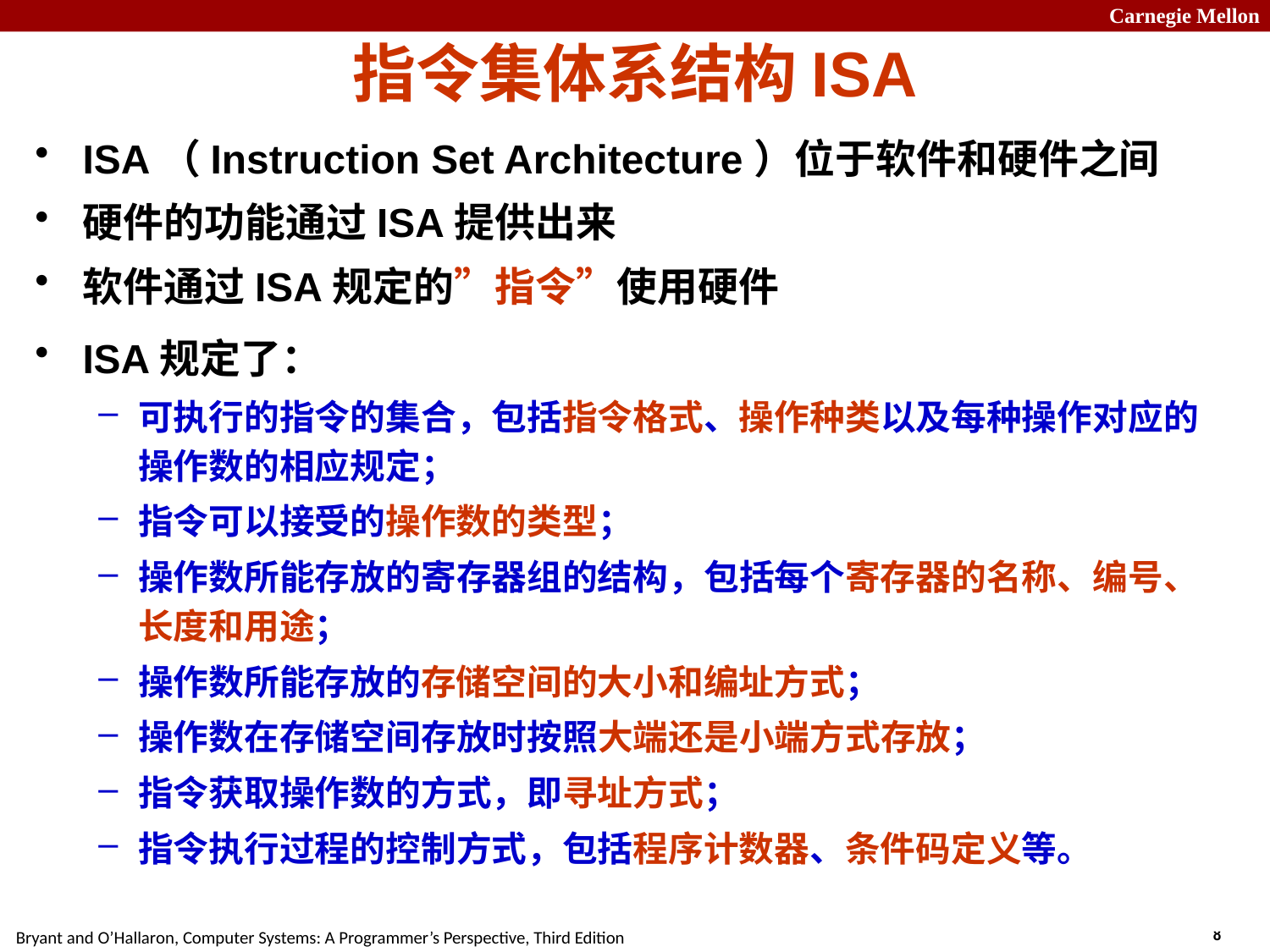

指令集体系结构ISA
ISA（Instruction Set Architecture）位于软件和硬件之间
硬件的功能通过ISA提供出来
软件通过ISA规定的”指令”使用硬件
ISA规定了：
可执行的指令的集合，包括指令格式、操作种类以及每种操作对应的操作数的相应规定；
指令可以接受的操作数的类型；
操作数所能存放的寄存器组的结构，包括每个寄存器的名称、编号、长度和用途；
操作数所能存放的存储空间的大小和编址方式；
操作数在存储空间存放时按照大端还是小端方式存放；
指令获取操作数的方式，即寻址方式；
指令执行过程的控制方式，包括程序计数器、条件码定义等。

Application

Operating
Compiler

System

Assembler

Instruction Set
 Architecture

CPU
MM
I/O

Digital Design

Circuit Design